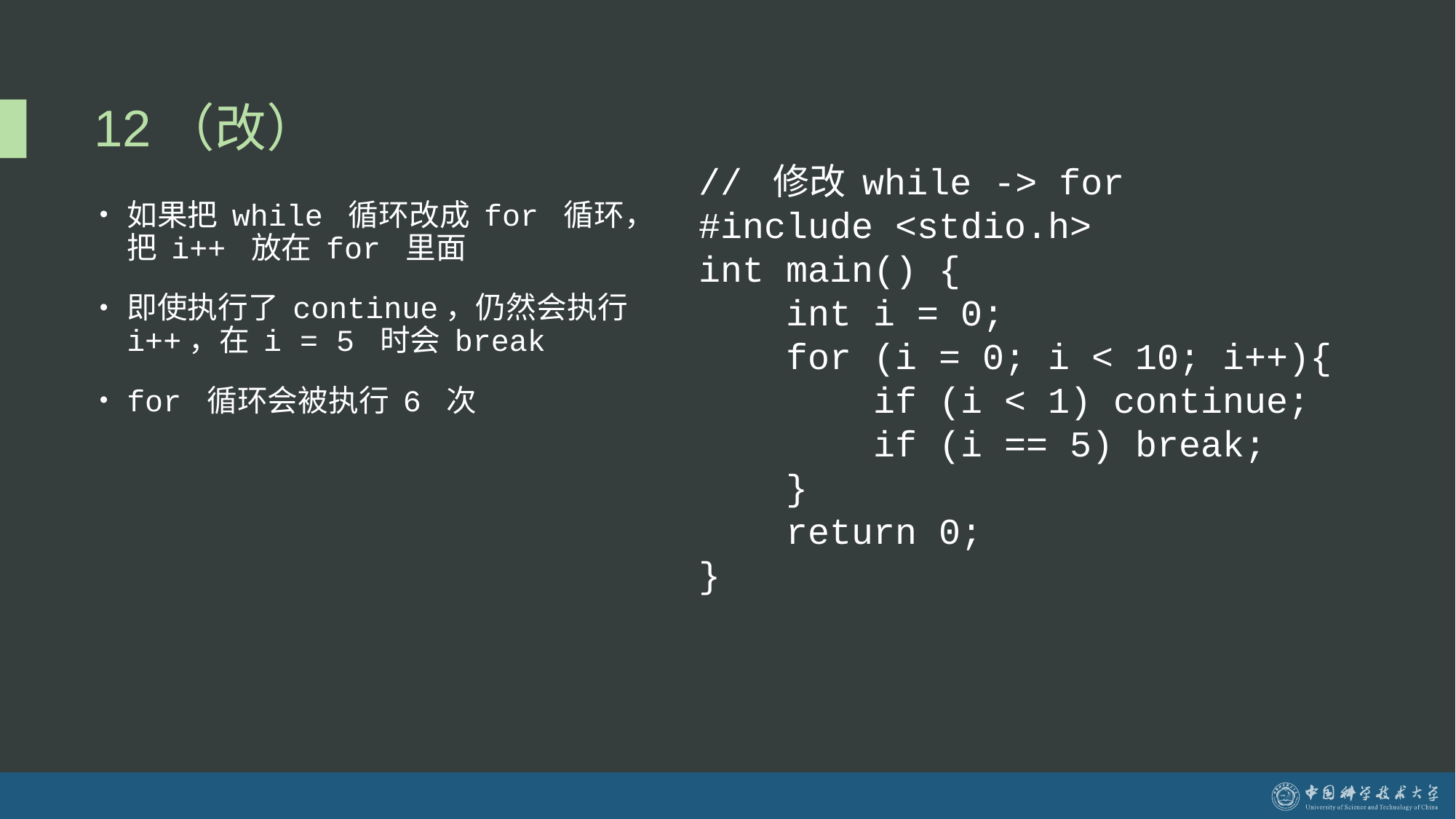

# 12（改）
// 修改 while -> for
#include <stdio.h>
int main() {
    int i = 0;
    for (i = 0; i < 10; i++){
        if (i < 1) continue;
        if (i == 5) break;
    }
    return 0;
}
如果把 while 循环改成 for 循环，把 i++ 放在 for 里面
即使执行了 continue，仍然会执行 i++，在 i = 5 时会 break
for 循环会被执行 6 次